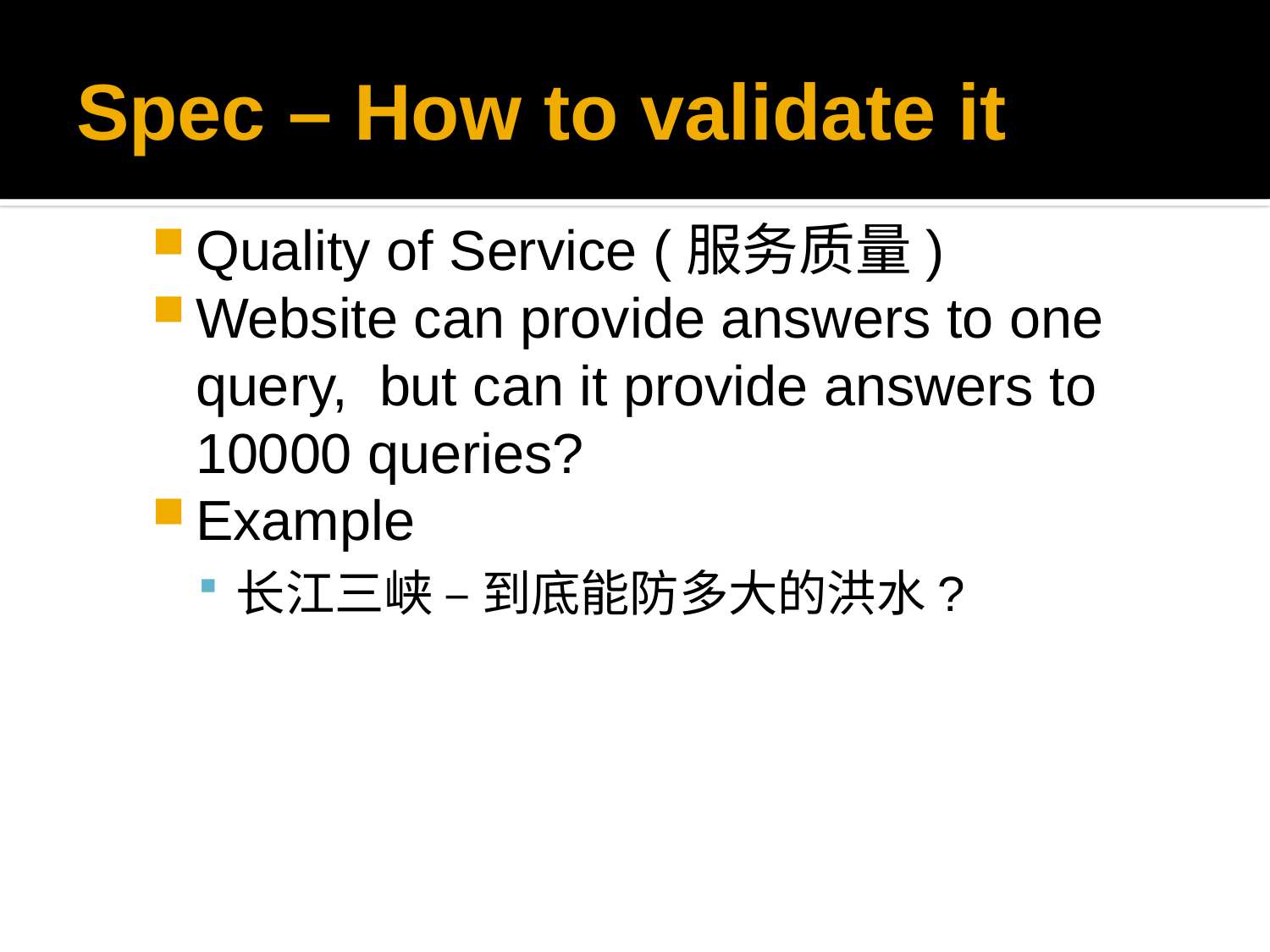

# Spec – How to validate it
Quality of Service (服务质量)
Website can provide answers to one query,  but can it provide answers to 10000 queries?
Example
长江三峡 – 到底能防多大的洪水?